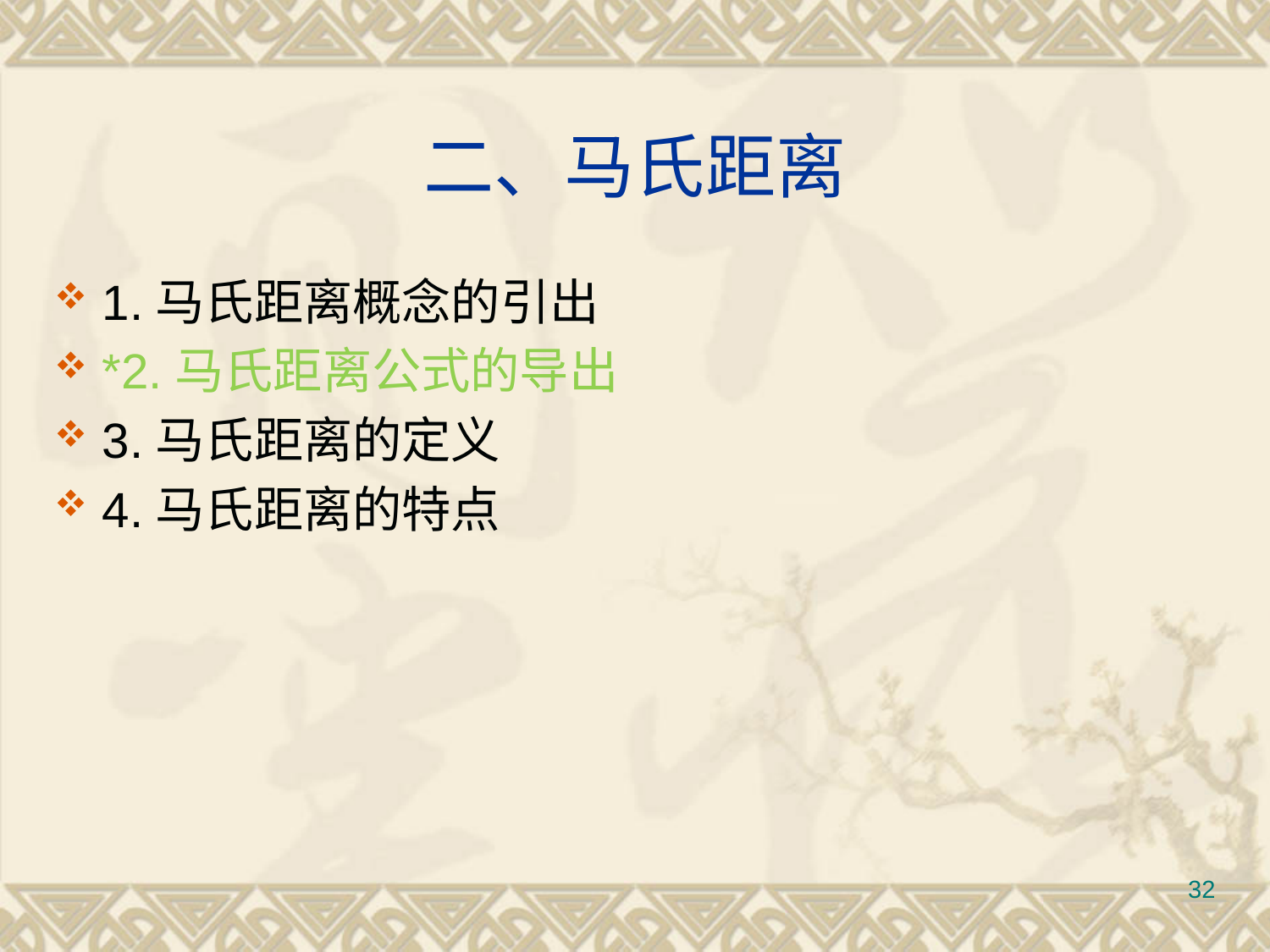

# 二、马氏距离
1.马氏距离概念的引出
*2.马氏距离公式的导出
3.马氏距离的定义
4.马氏距离的特点
32